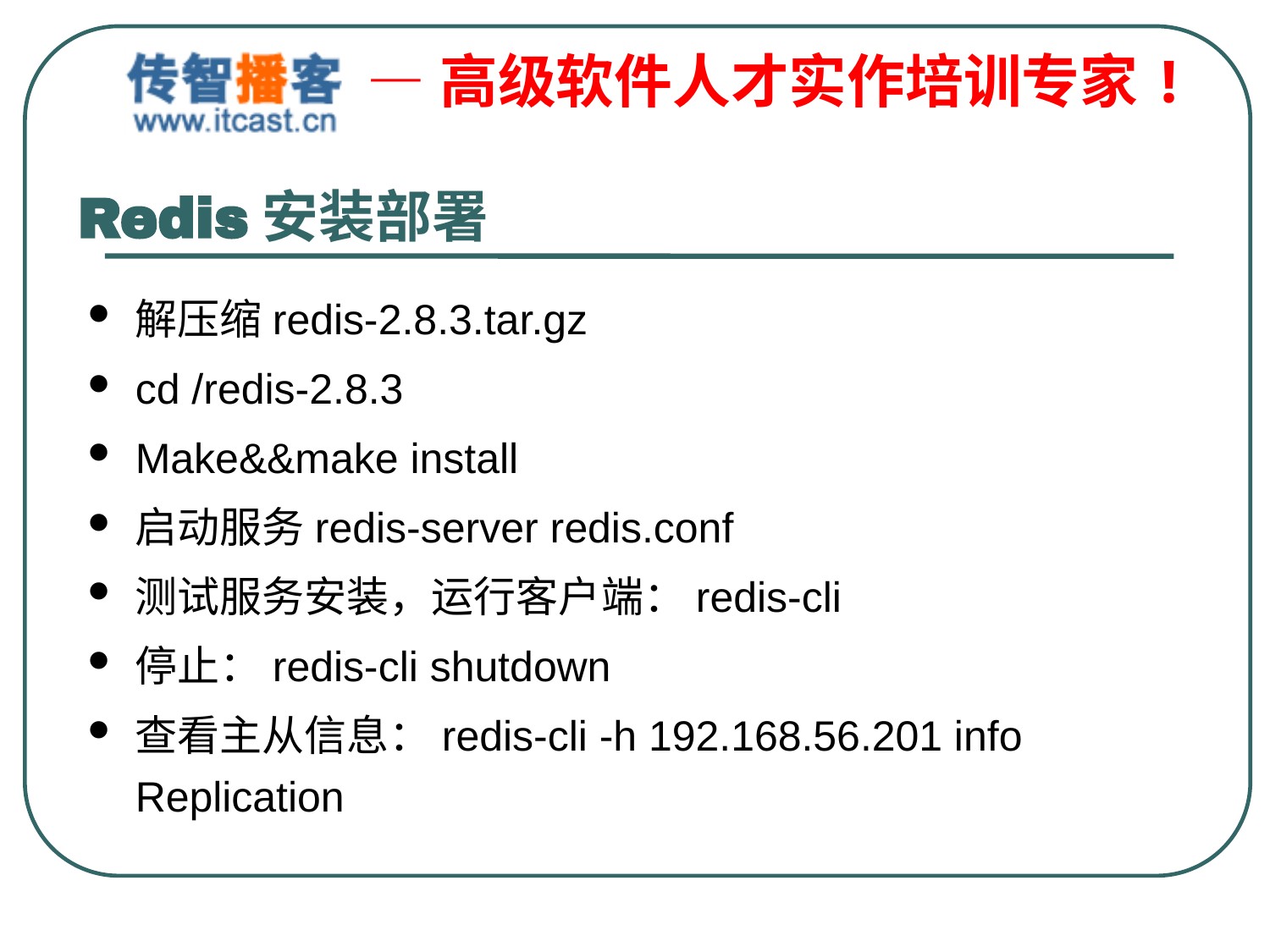

# Redis安装部署
解压缩redis-2.8.3.tar.gz
cd /redis-2.8.3
Make&&make install
启动服务redis-server redis.conf
测试服务安装，运行客户端：redis-cli
停止：redis-cli shutdown
查看主从信息：redis-cli -h 192.168.56.201 info Replication